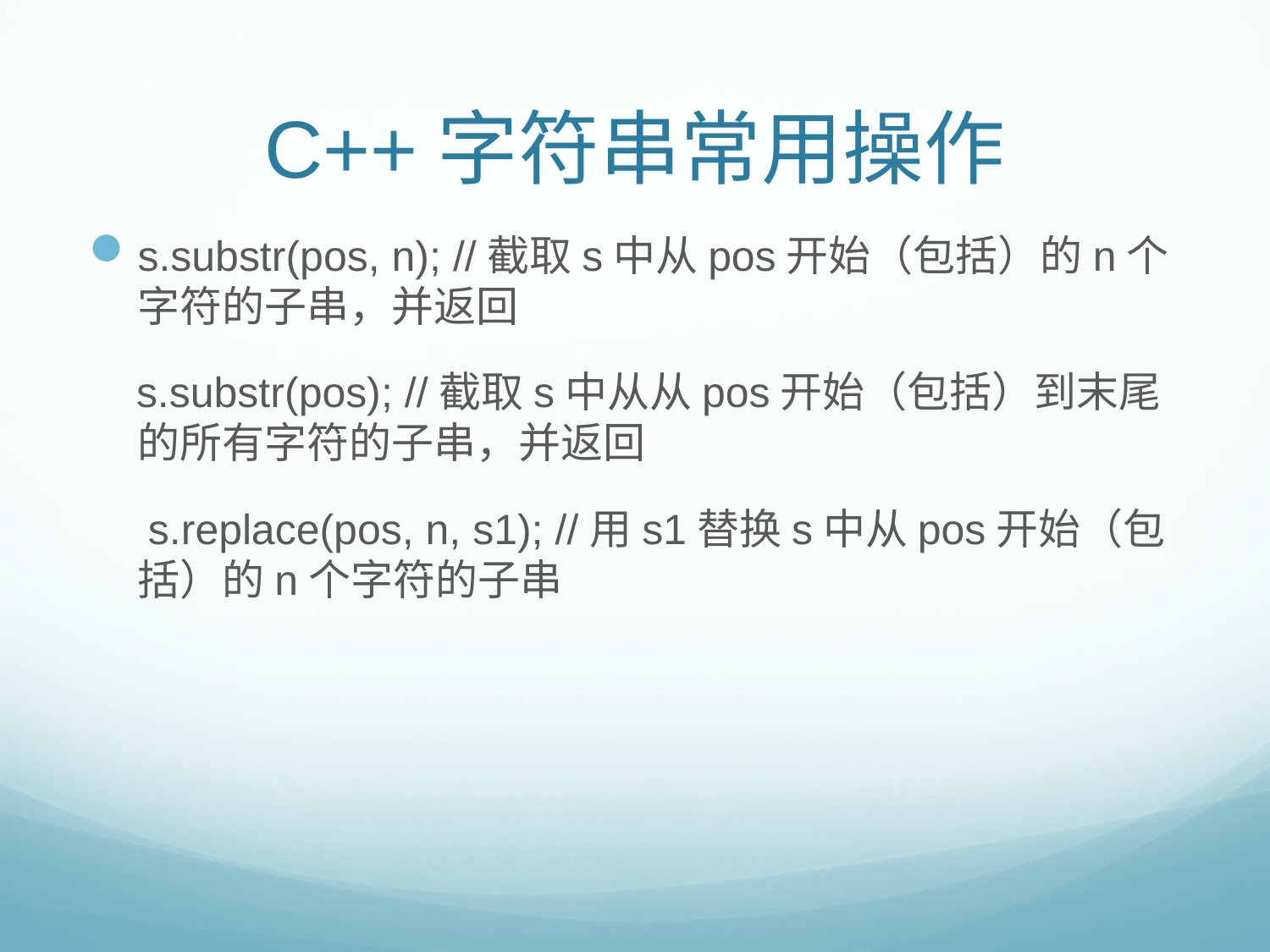

# C++字符串常用操作
s.substr(pos, n); //截取s中从pos开始（包括）的n个字符的子串，并返回
    s.substr(pos); //截取s中从从pos开始（包括）到末尾的所有字符的子串，并返回
     s.replace(pos, n, s1); //用s1替换s中从pos开始（包括）的n个字符的子串